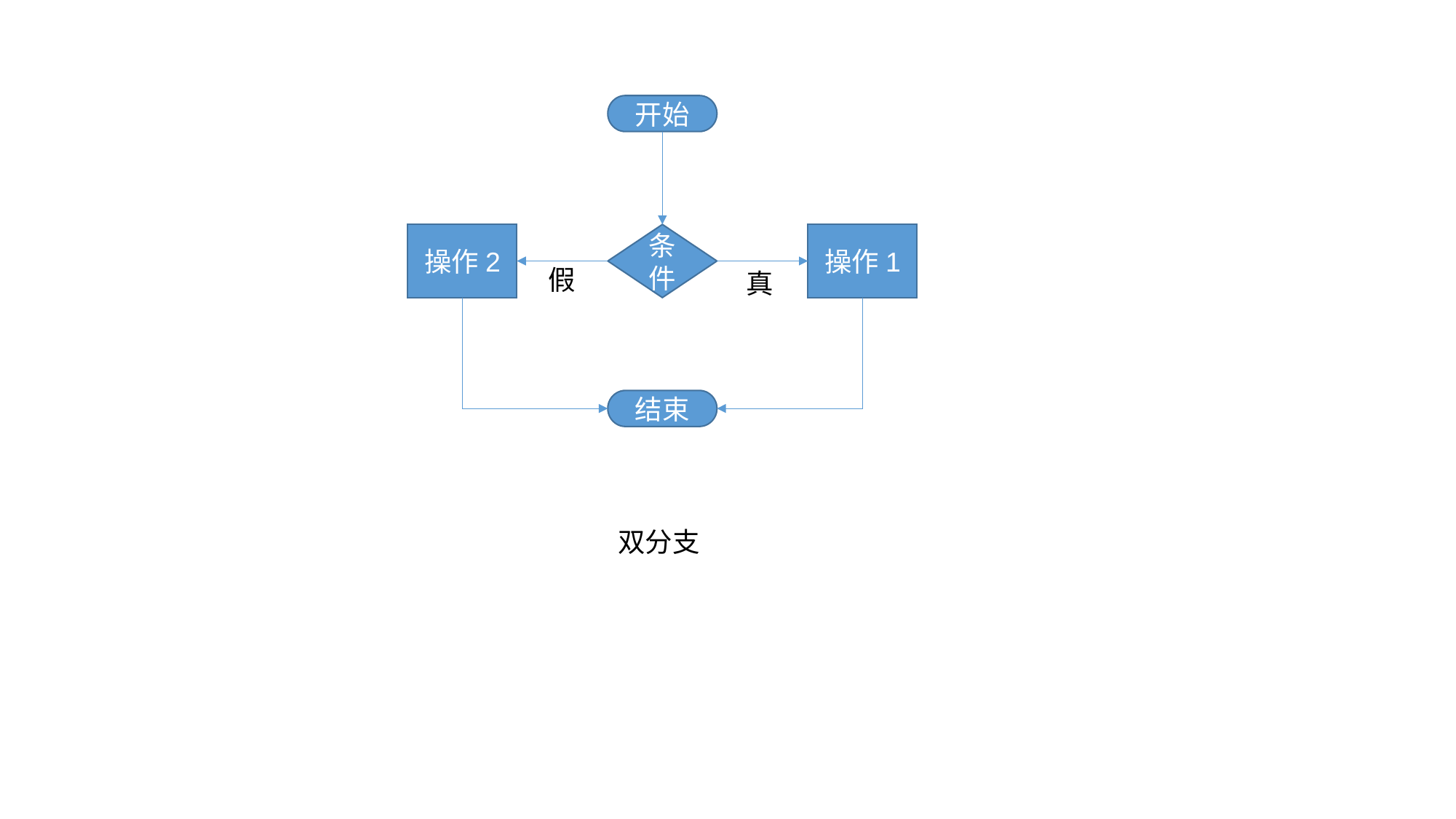

开始
操作2
条件
操作1
假
真
结束
双分支